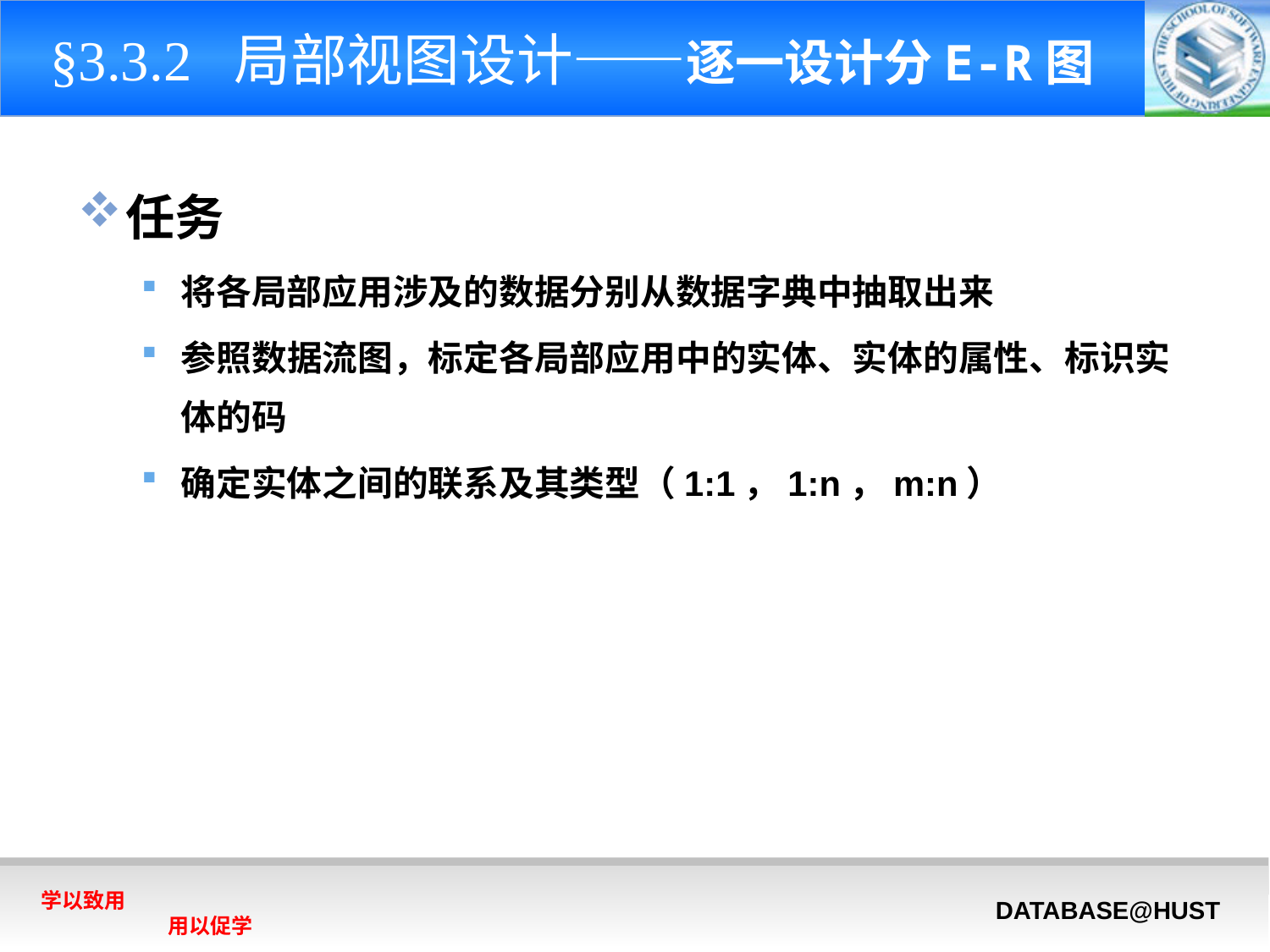

# §3.3.2  局部视图设计——逐一设计分E-R图
任务
将各局部应用涉及的数据分别从数据字典中抽取出来
参照数据流图，标定各局部应用中的实体、实体的属性、标识实体的码
确定实体之间的联系及其类型（1:1，1:n，m:n）